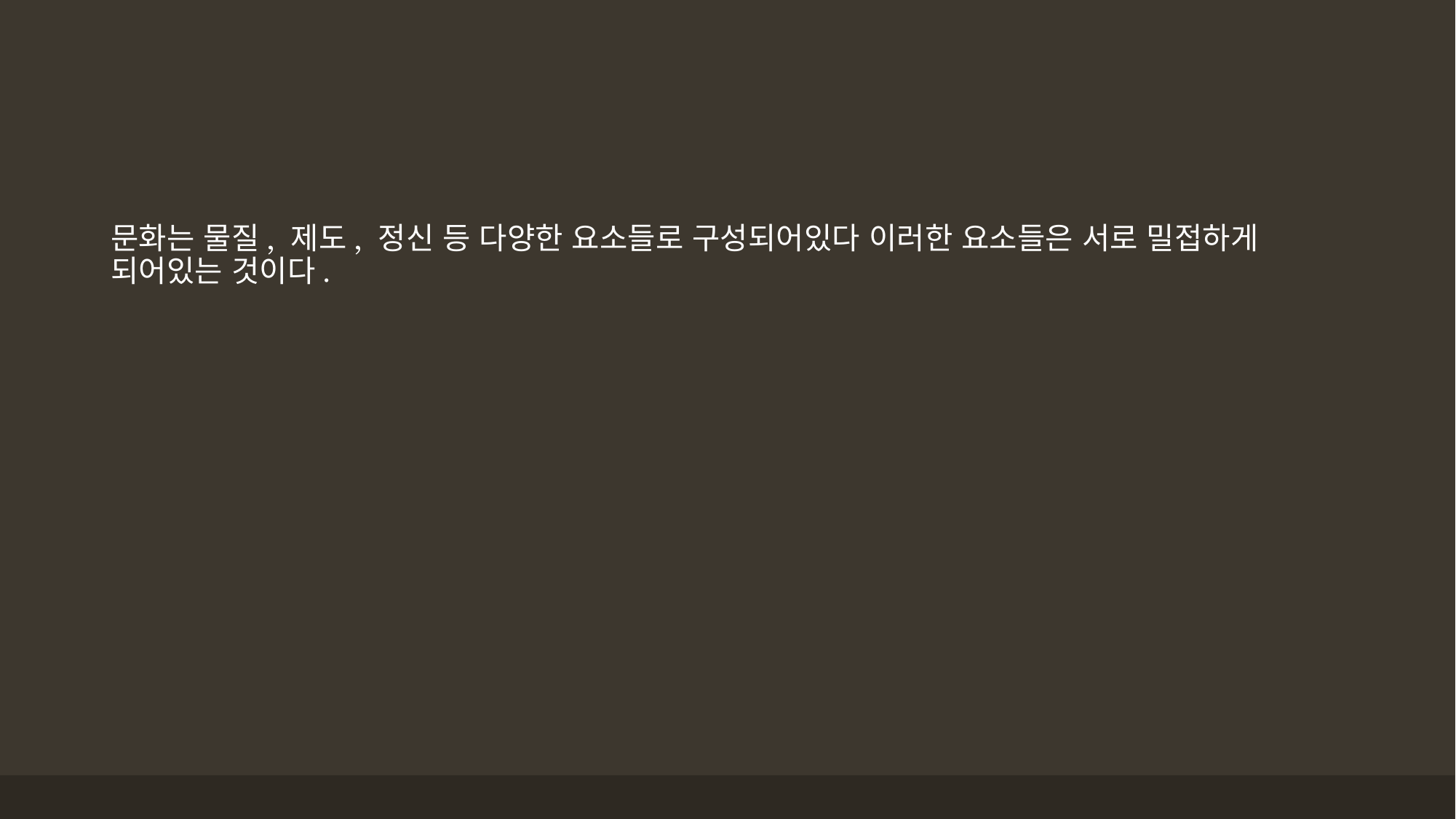

#
문화는 물질, 제도, 정신 등 다양한 요소들로 구성되어있다 이러한 요소들은 서로 밀접하게 되어있는 것이다.